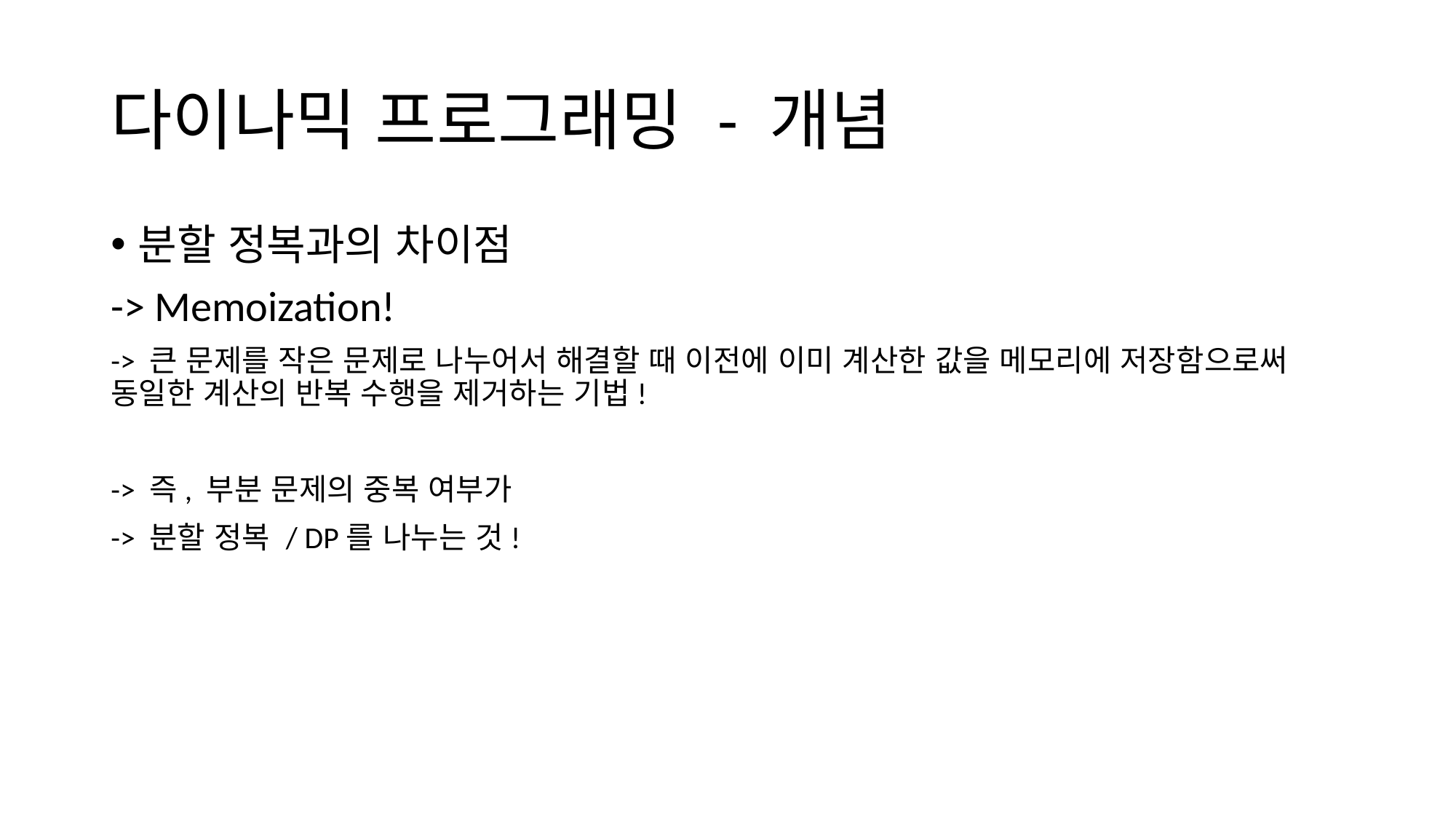

# 다이나믹 프로그래밍 - 개념
분할 정복과의 차이점
-> Memoization!
-> 큰 문제를 작은 문제로 나누어서 해결할 때 이전에 이미 계산한 값을 메모리에 저장함으로써 동일한 계산의 반복 수행을 제거하는 기법!

-> 즉, 부분 문제의 중복 여부가
-> 분할 정복 / DP를 나누는 것!